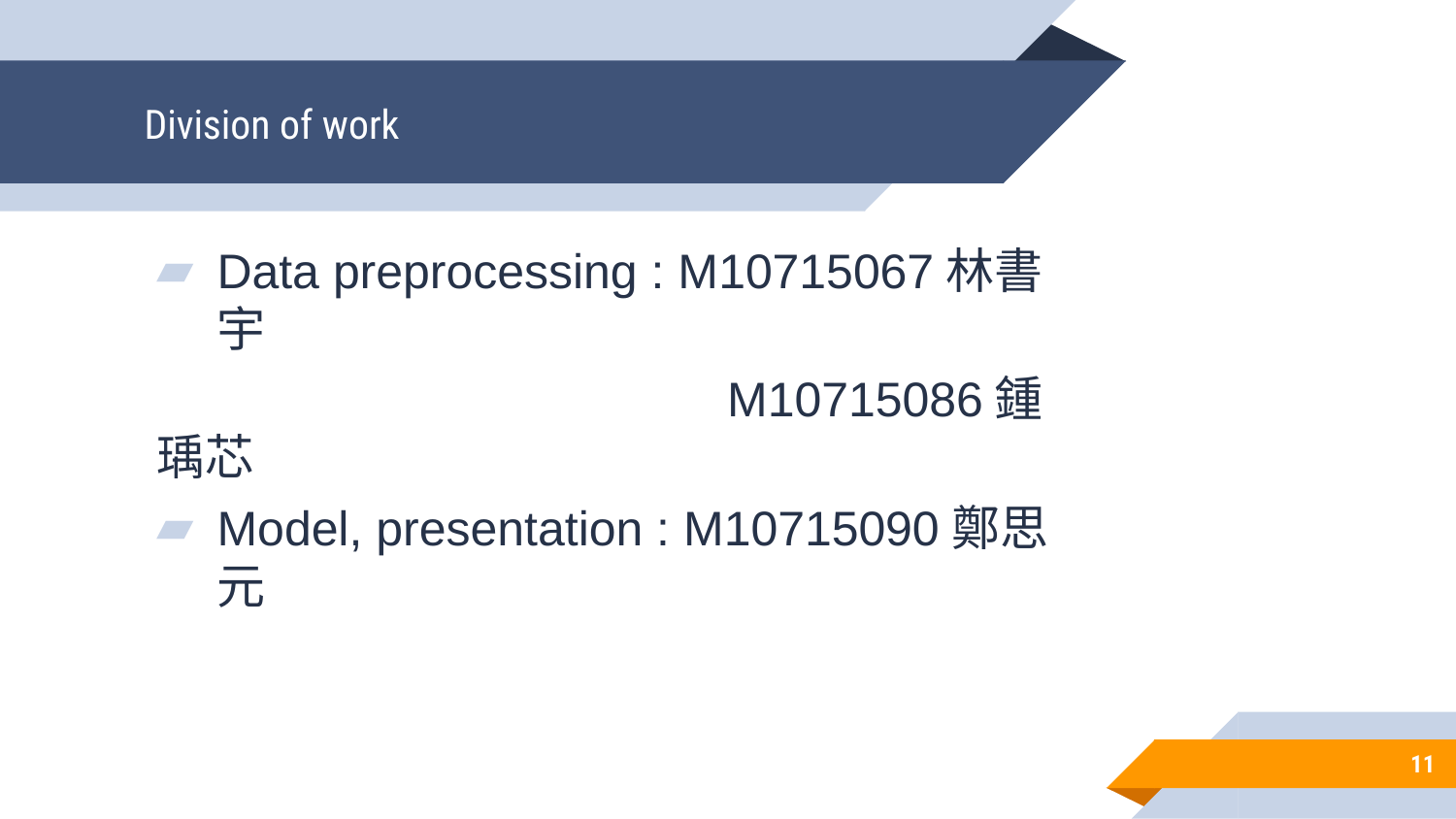

# Division of work
Data preprocessing : M10715067林書宇
                                          M10715086鍾瑀芯
Model, presentation : M10715090鄭思元

11